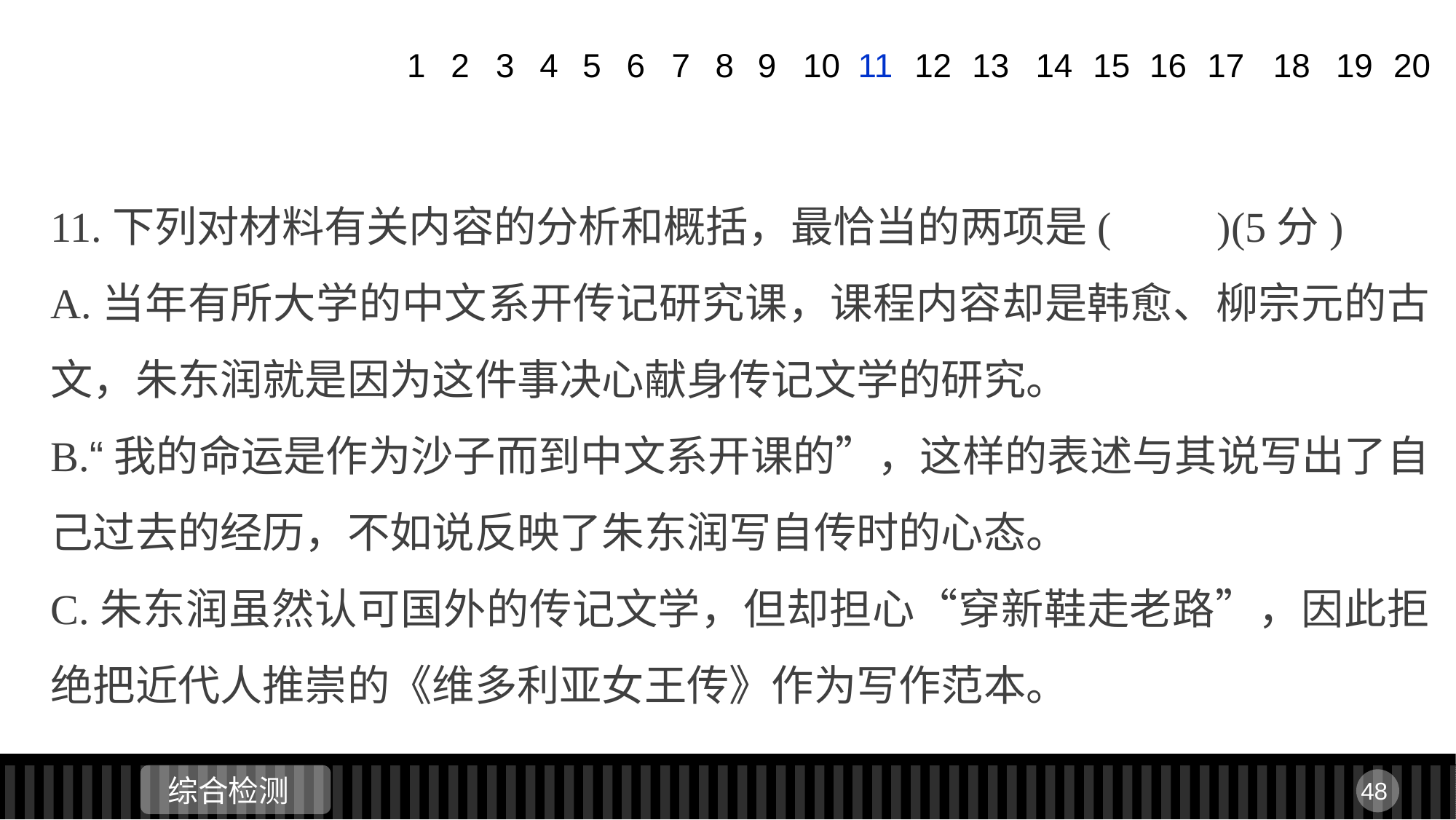

1
2
3
4
5
6
7
8
9
11
12
13
14
15
16
17
18
19
20
10
11.下列对材料有关内容的分析和概括，最恰当的两项是(　　)(5分)
A.当年有所大学的中文系开传记研究课，课程内容却是韩愈、柳宗元的古文，朱东润就是因为这件事决心献身传记文学的研究。
B.“我的命运是作为沙子而到中文系开课的”，这样的表述与其说写出了自己过去的经历，不如说反映了朱东润写自传时的心态。
C.朱东润虽然认可国外的传记文学，但却担心“穿新鞋走老路”，因此拒绝把近代人推崇的《维多利亚女王传》作为写作范本。